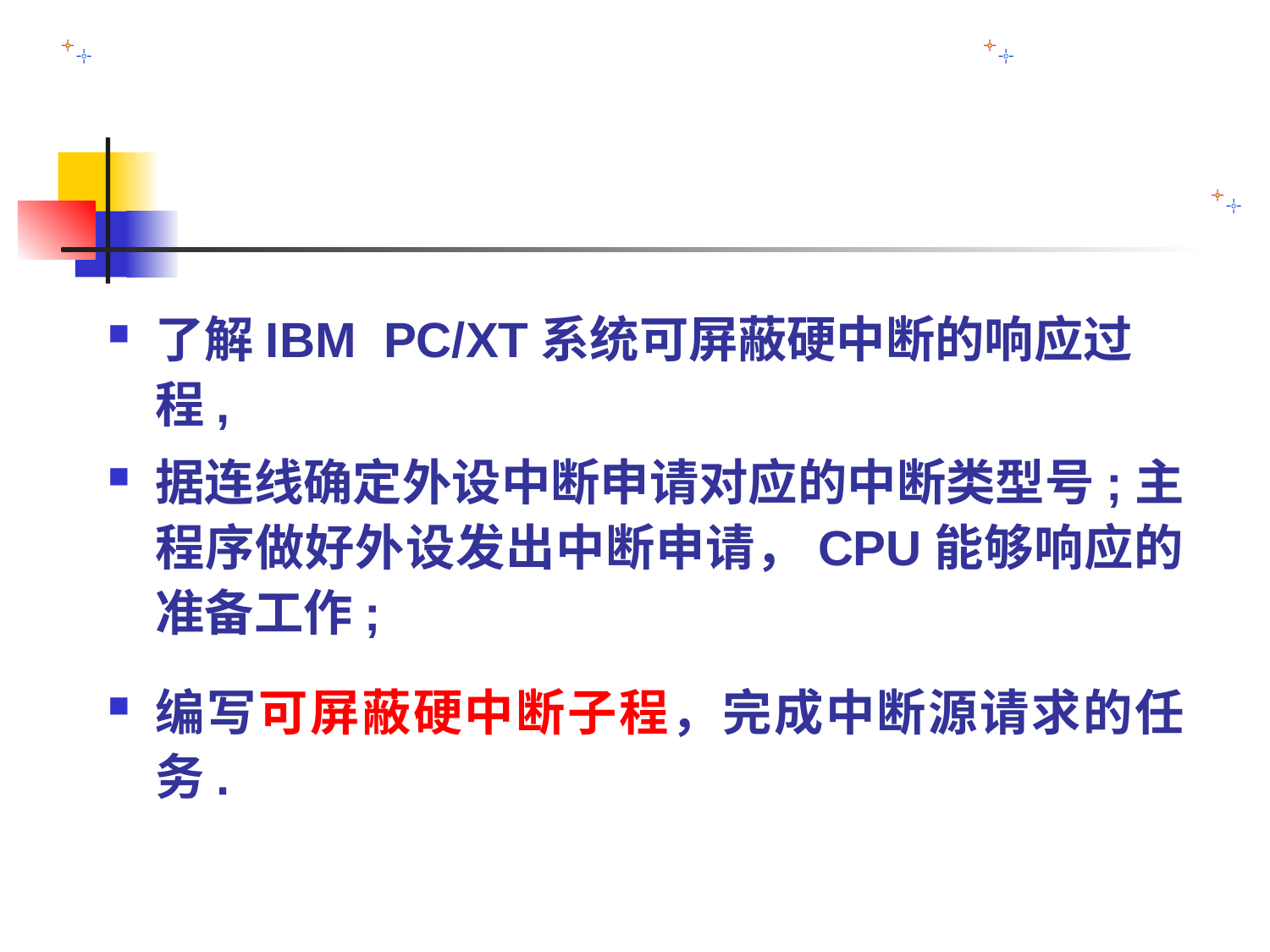

了解IBM  PC/XT系统可屏蔽硬中断的响应过程,
据连线确定外设中断申请对应的中断类型号;主程序做好外设发出中断申请，CPU能够响应的准备工作;
编写可屏蔽硬中断子程，完成中断源请求的任务.